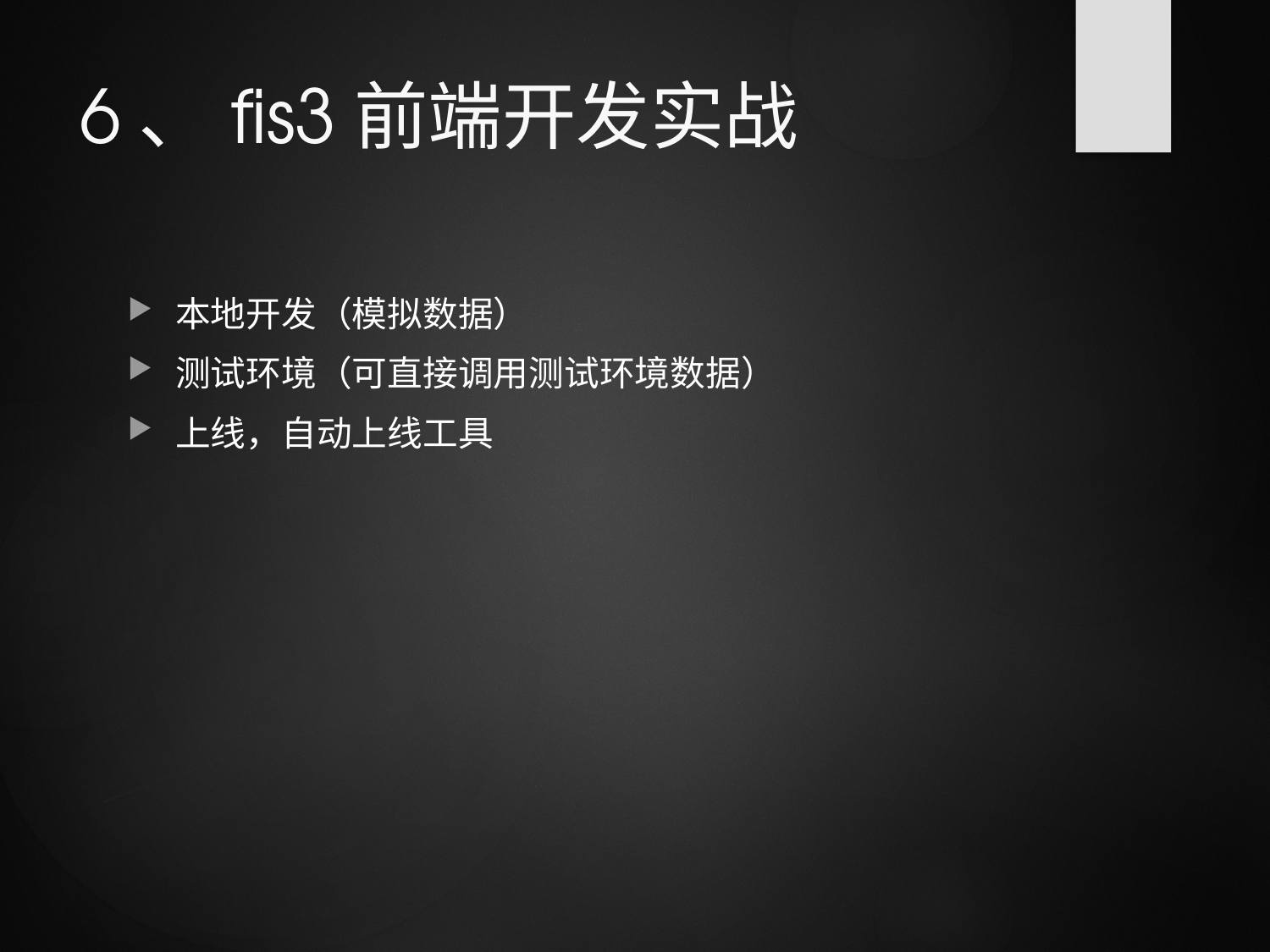

# 6、fis3前端开发实战
本地开发（模拟数据）
测试环境（可直接调用测试环境数据）
上线，自动上线工具